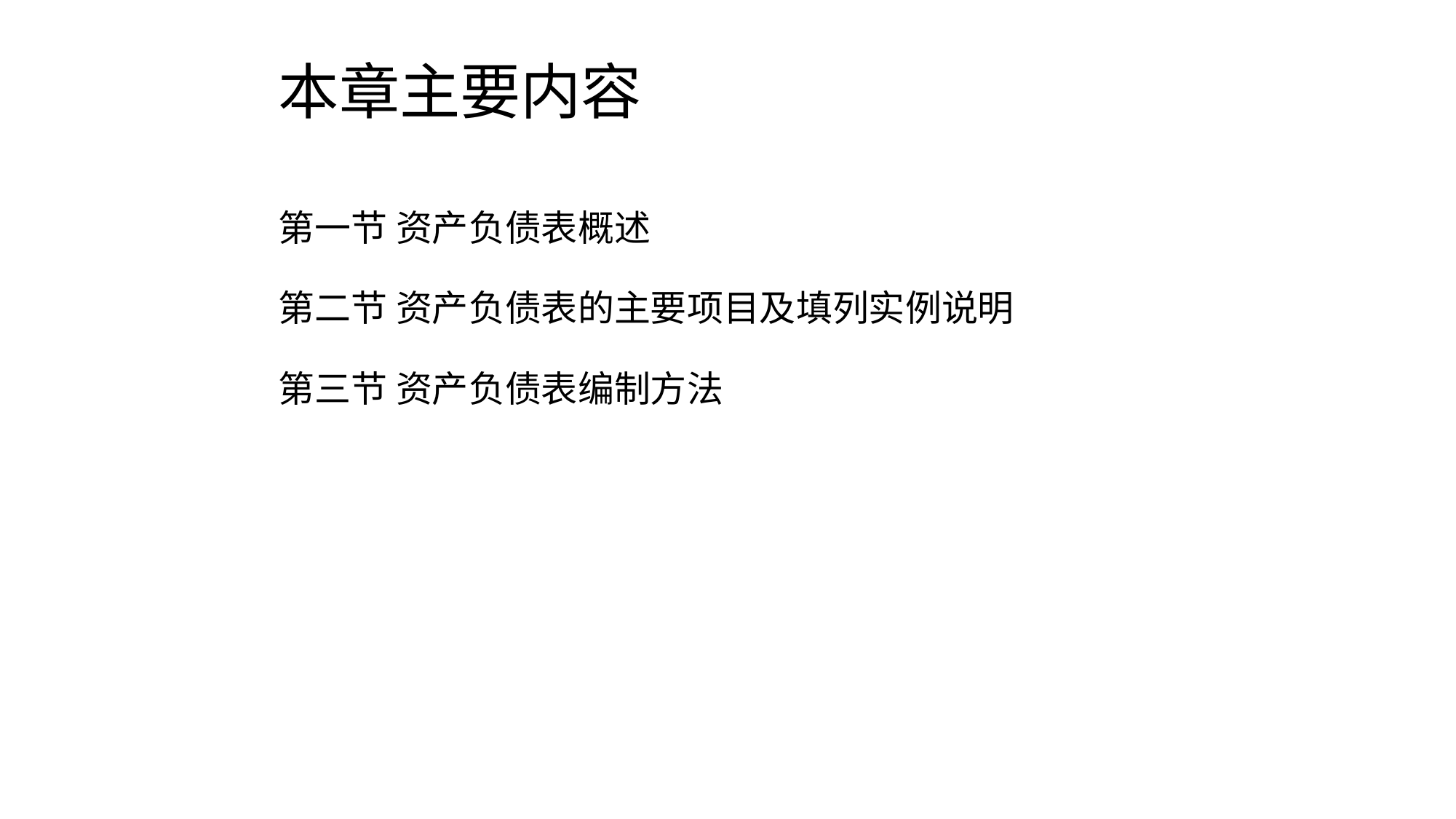

本章主要内容
#
第一节 资产负债表概述
第二节 资产负债表的主要项目及填列实例说明
第三节 资产负债表编制方法